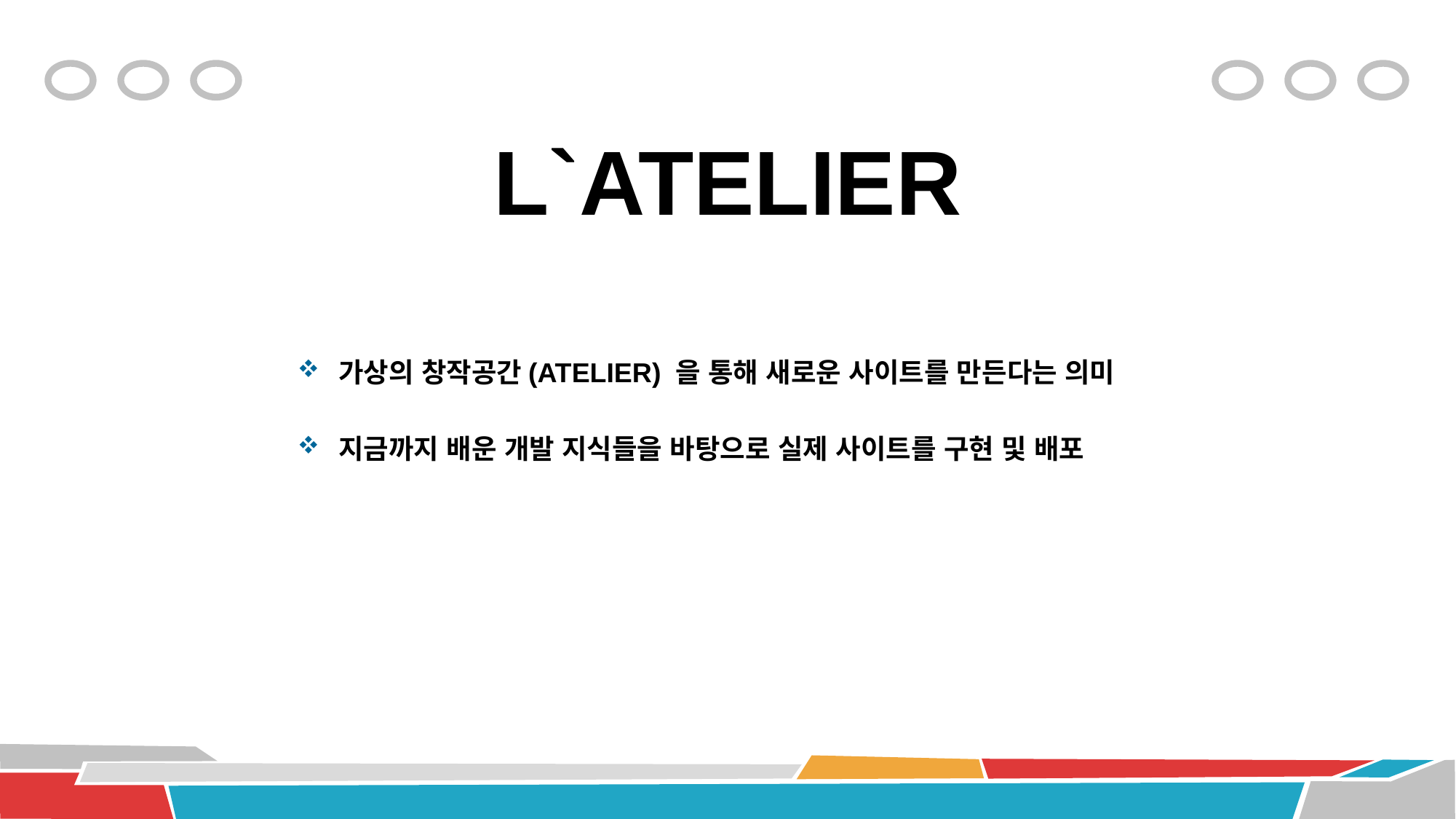

# L`ATELIER
가상의 창작공간(ATELIER) 을 통해 새로운 사이트를 만든다는 의미

지금까지 배운 개발 지식들을 바탕으로 실제 사이트를 구현 및 배포